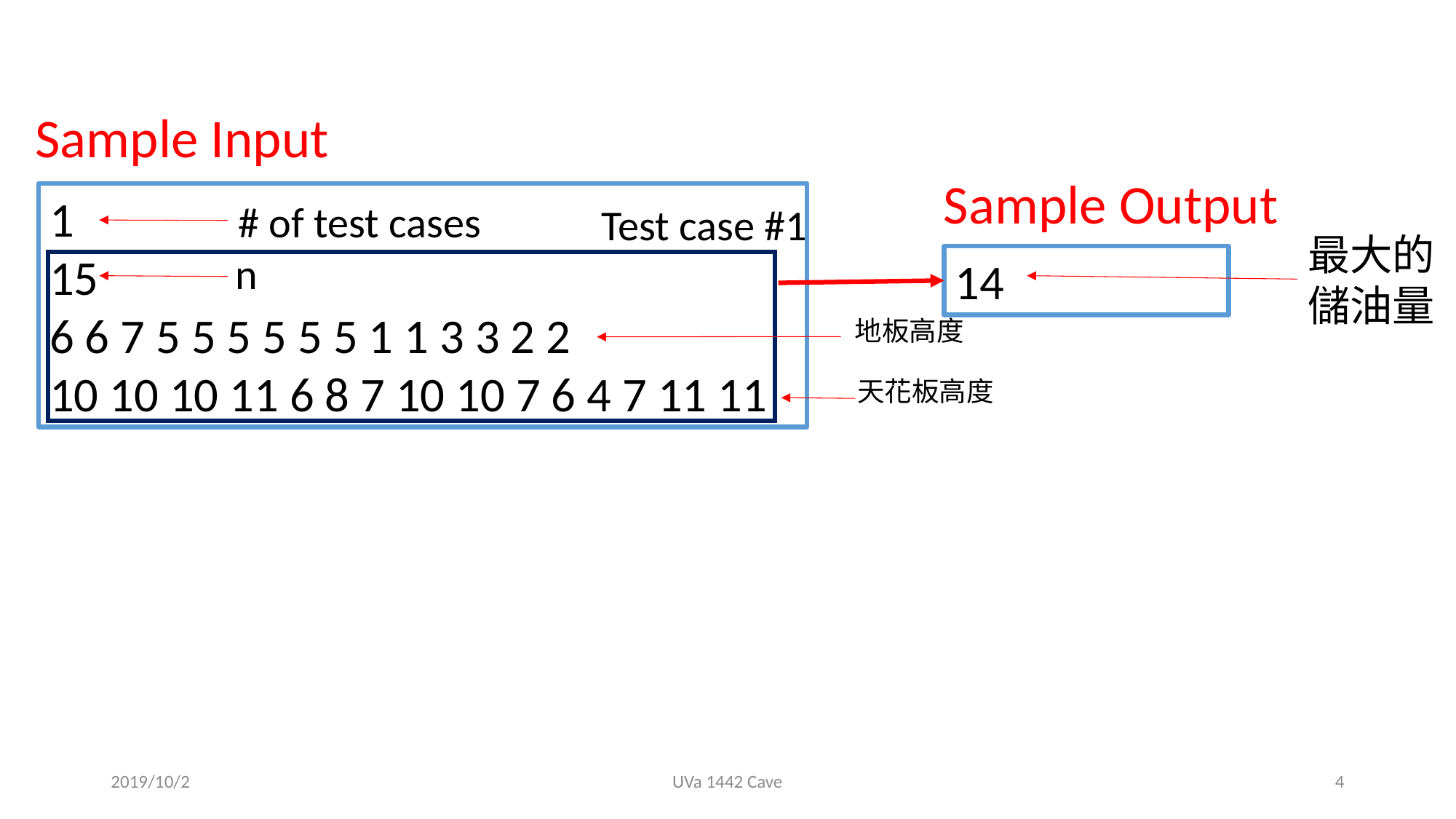

Sample Input
Sample Output
1
15
6 6 7 5 5 5 5 5 5 1 1 3 3 2 2
10 10 10 11 6 8 7 10 10 7 6 4 7 11 11
# of test cases
Test case #1
最大的儲油量
n
14

地板高度
天花板高度
2019/10/2
UVa 1442 Cave
4